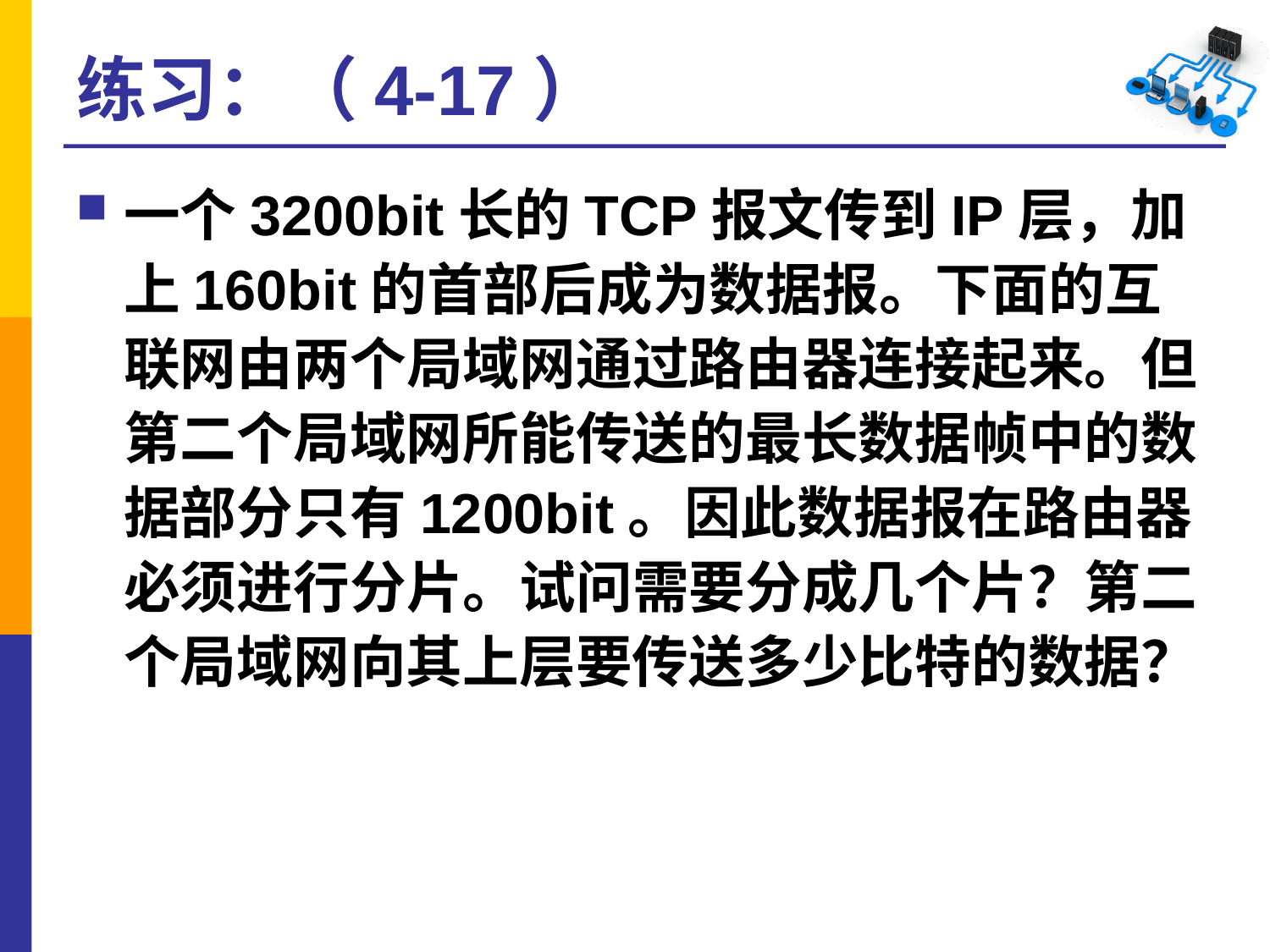

# 练习：（4-17）
一个3200bit长的TCP报文传到IP层，加上160bit的首部后成为数据报。下面的互联网由两个局域网通过路由器连接起来。但第二个局域网所能传送的最长数据帧中的数据部分只有1200bit。因此数据报在路由器必须进行分片。试问需要分成几个片？第二个局域网向其上层要传送多少比特的数据？